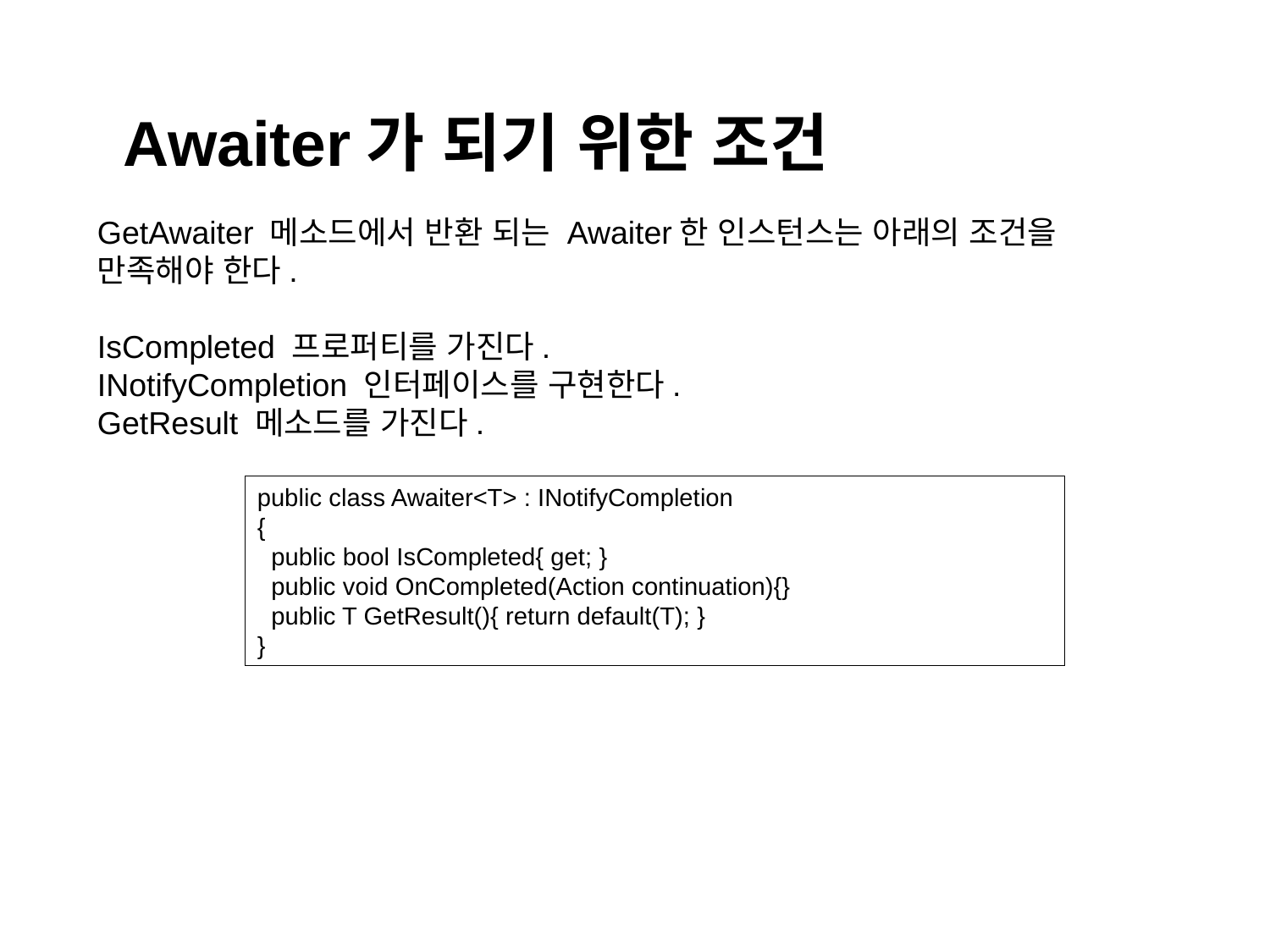

Awaiter가 되기 위한 조건
GetAwaiter 메소드에서 반환 되는 Awaiter한 인스턴스는 아래의 조건을 만족해야 한다.

IsCompleted 프로퍼티를 가진다.
INotifyCompletion 인터페이스를 구현한다.
GetResult 메소드를 가진다.
public class Awaiter<T> : INotifyCompletion
{
  public bool IsCompleted{ get; }
  public void OnCompleted(Action continuation){}
  public T GetResult(){ return default(T); }
}